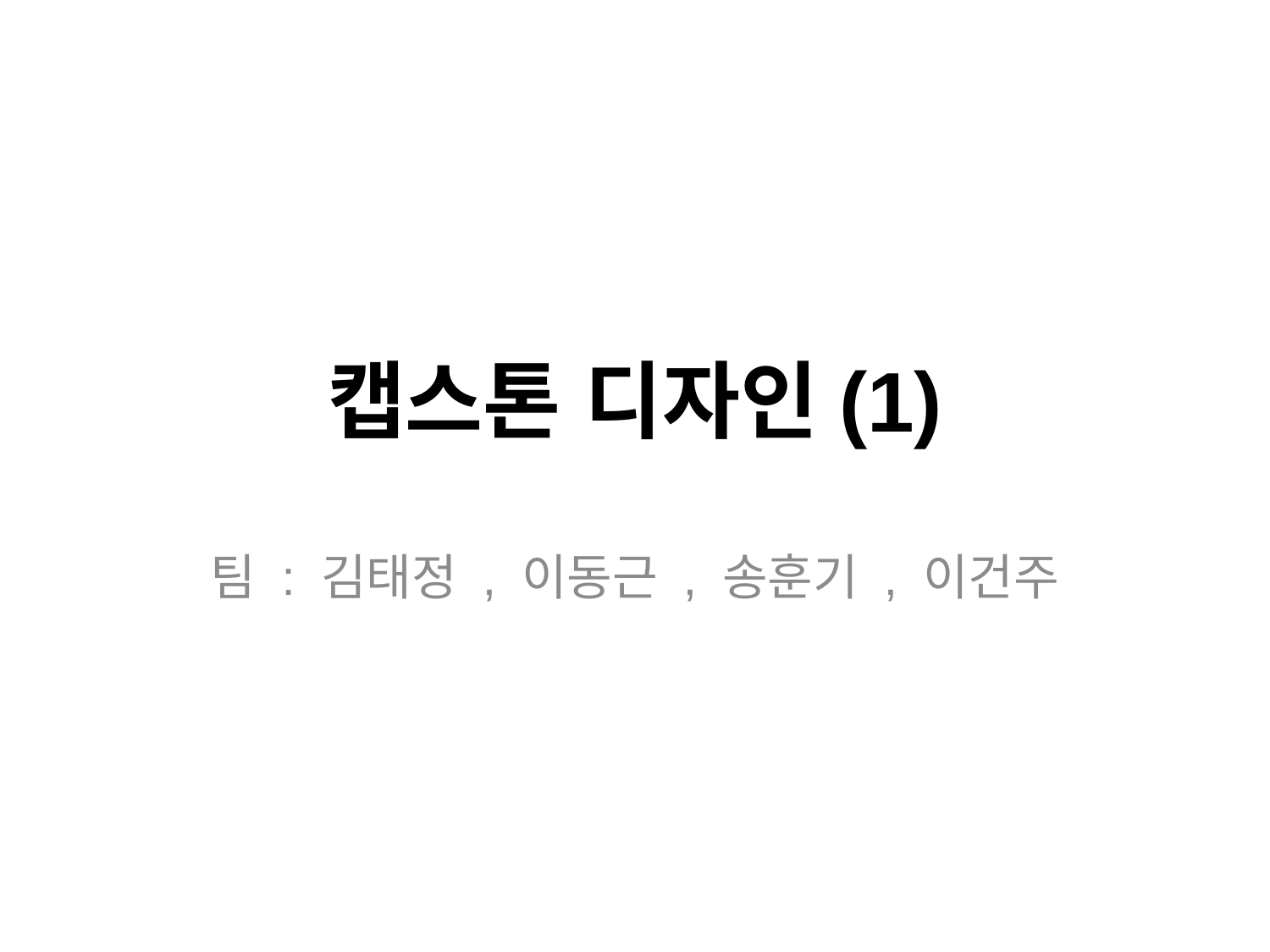

# 캡스톤 디자인(1)
팀 : 김태정 , 이동근 , 송훈기 , 이건주